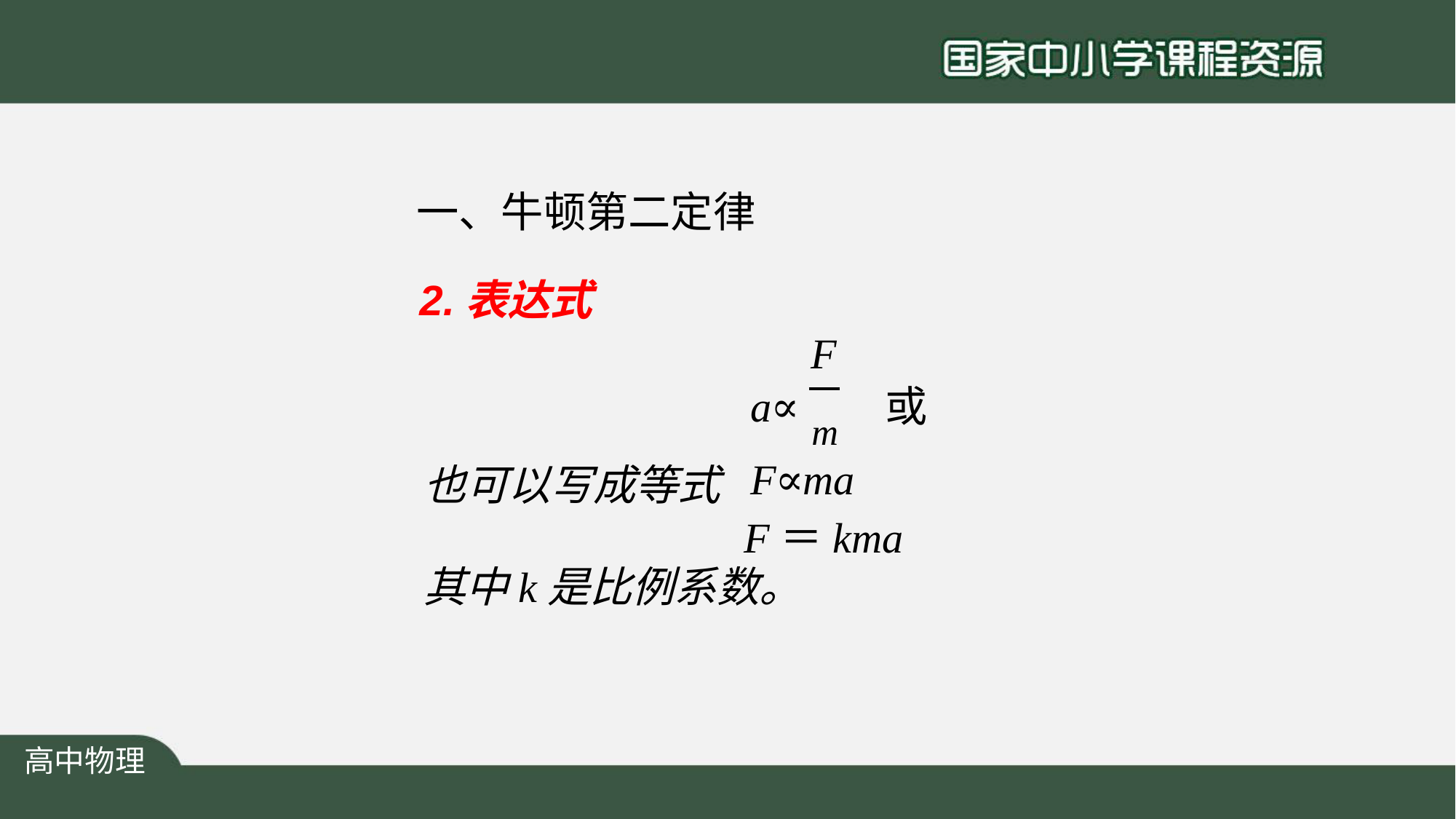

一、牛顿第二定律
2.表达式
F
a∝ m         或        F∝ma

也可以写成等式
F＝kma
其中k是比例系数。
高中物理